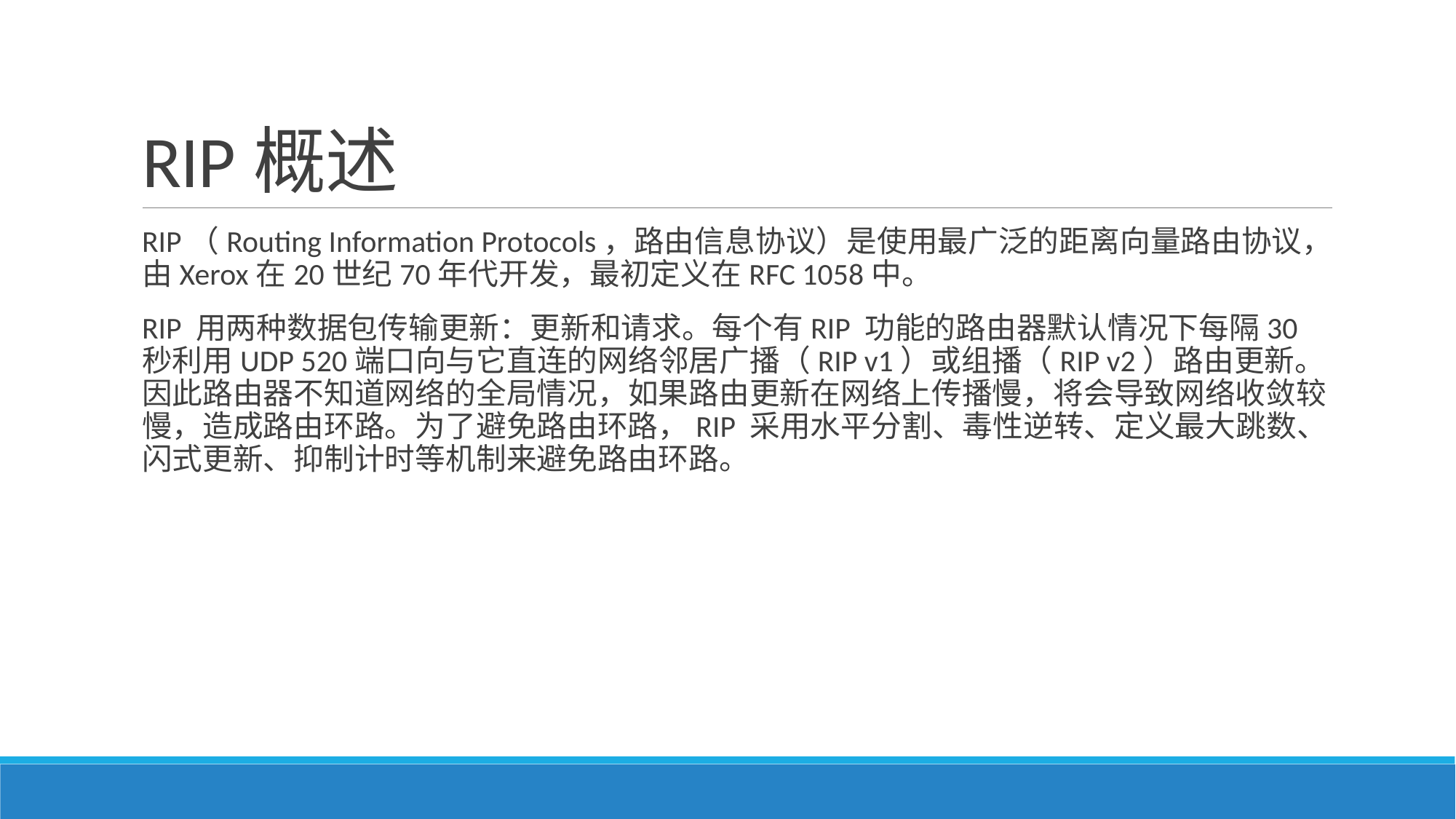

# RIP概述
RIP（Routing Information Protocols，路由信息协议）是使用最广泛的距离向量路由协议，由Xerox在20世纪70年代开发，最初定义在RFC 1058中。
RIP 用两种数据包传输更新：更新和请求。每个有RIP 功能的路由器默认情况下每隔30秒利用UDP 520端口向与它直连的网络邻居广播（RIP v1）或组播（RIP v2）路由更新。因此路由器不知道网络的全局情况，如果路由更新在网络上传播慢，将会导致网络收敛较慢，造成路由环路。为了避免路由环路，RIP 采用水平分割、毒性逆转、定义最大跳数、闪式更新、抑制计时等机制来避免路由环路。